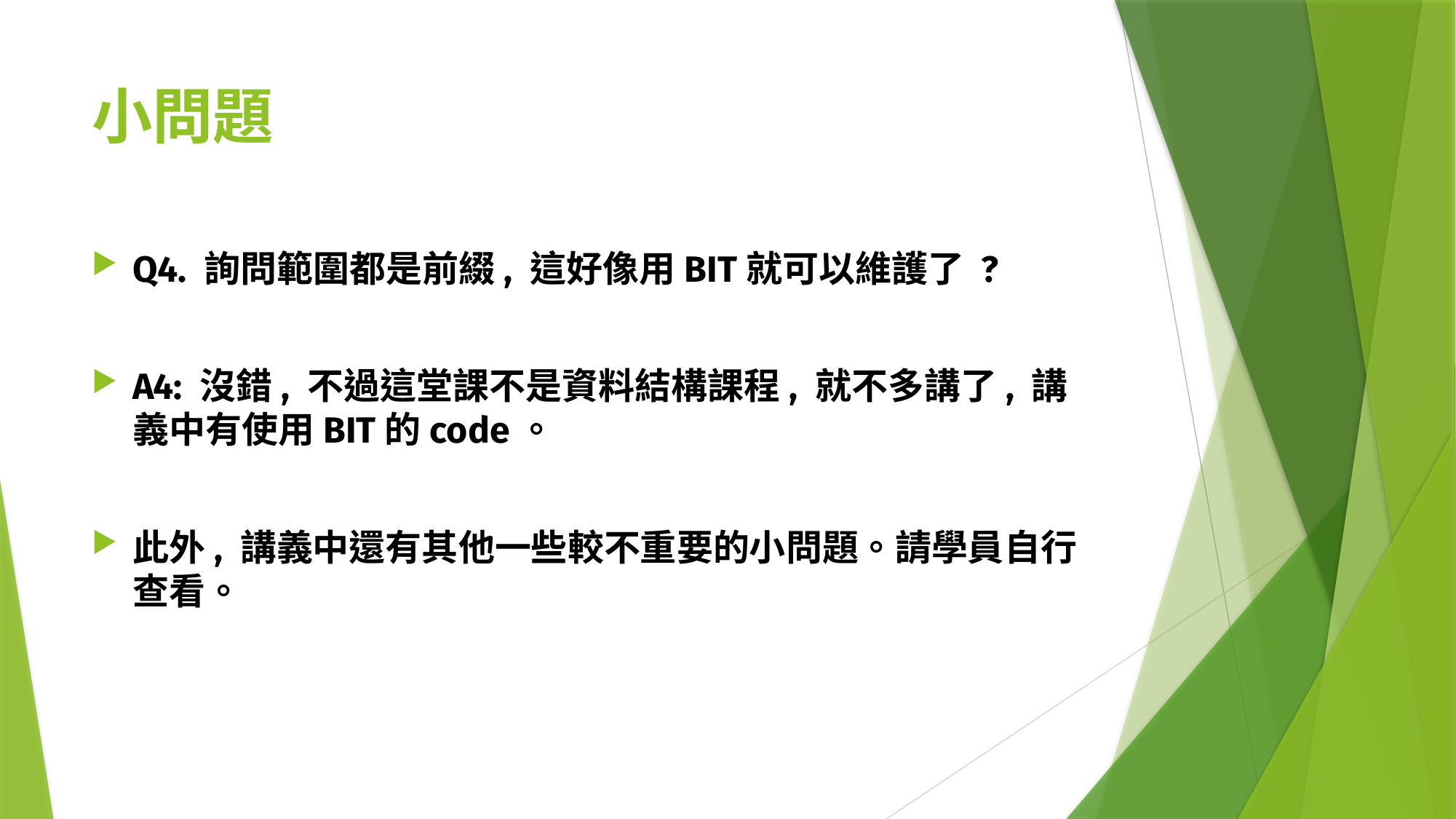

# 小問題
Q4. 詢問範圍都是前綴, 這好像用BIT就可以維護了 ?

A4: 沒錯, 不過這堂課不是資料結構課程, 就不多講了, 講義中有使用BIT的code。

此外, 講義中還有其他一些較不重要的小問題。請學員自行查看。